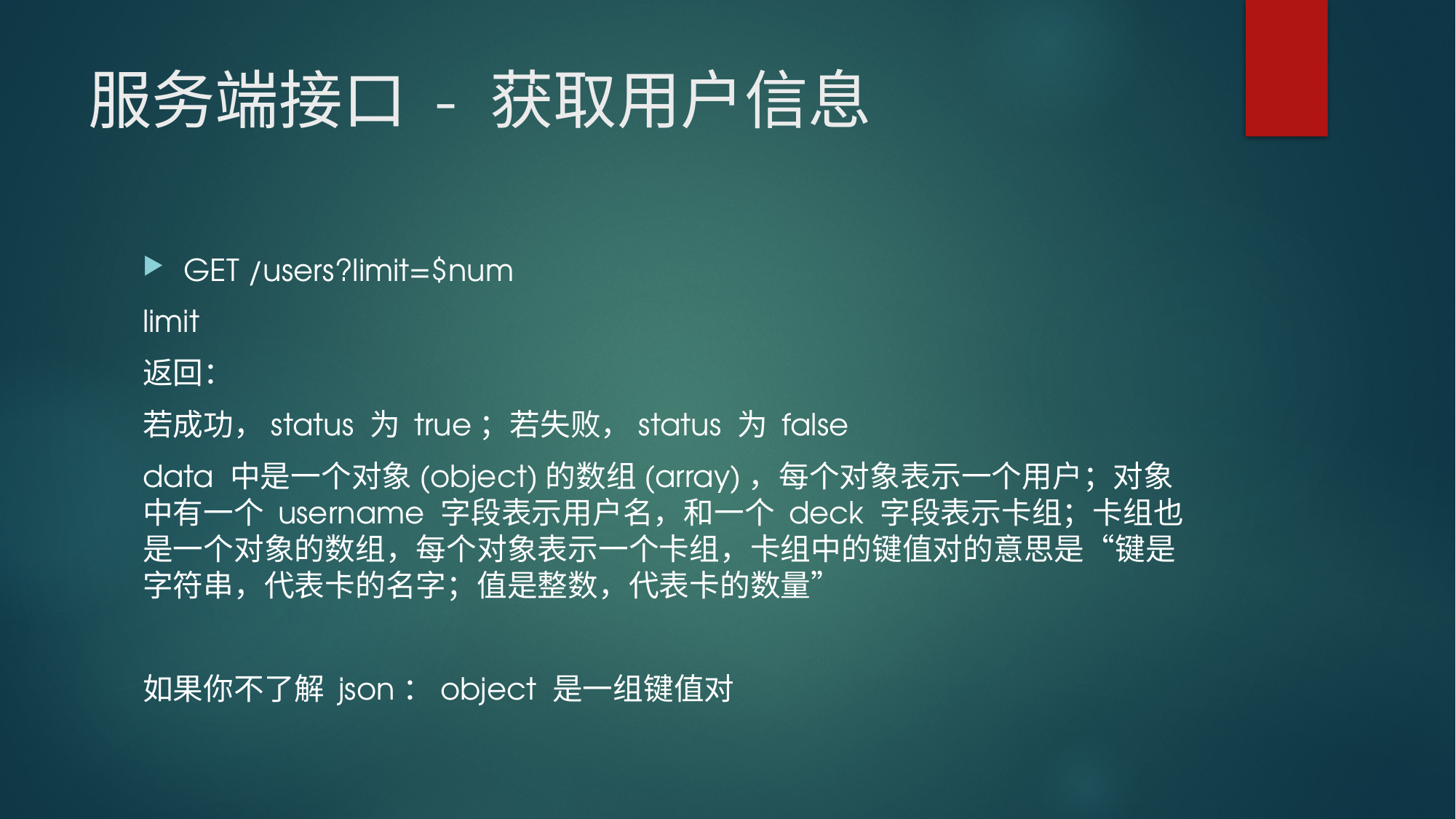

# 服务端接口 - 获取用户信息
GET /users?limit=$num
limit
返回：
若成功，status 为 true；若失败，status 为 false
data 中是一个对象(object)的数组(array)，每个对象表示一个用户；对象中有一个 username 字段表示用户名，和一个 deck 字段表示卡组；卡组也是一个对象的数组，每个对象表示一个卡组，卡组中的键值对的意思是“键是字符串，代表卡的名字；值是整数，代表卡的数量”

如果你不了解 json：object 是一组键值对